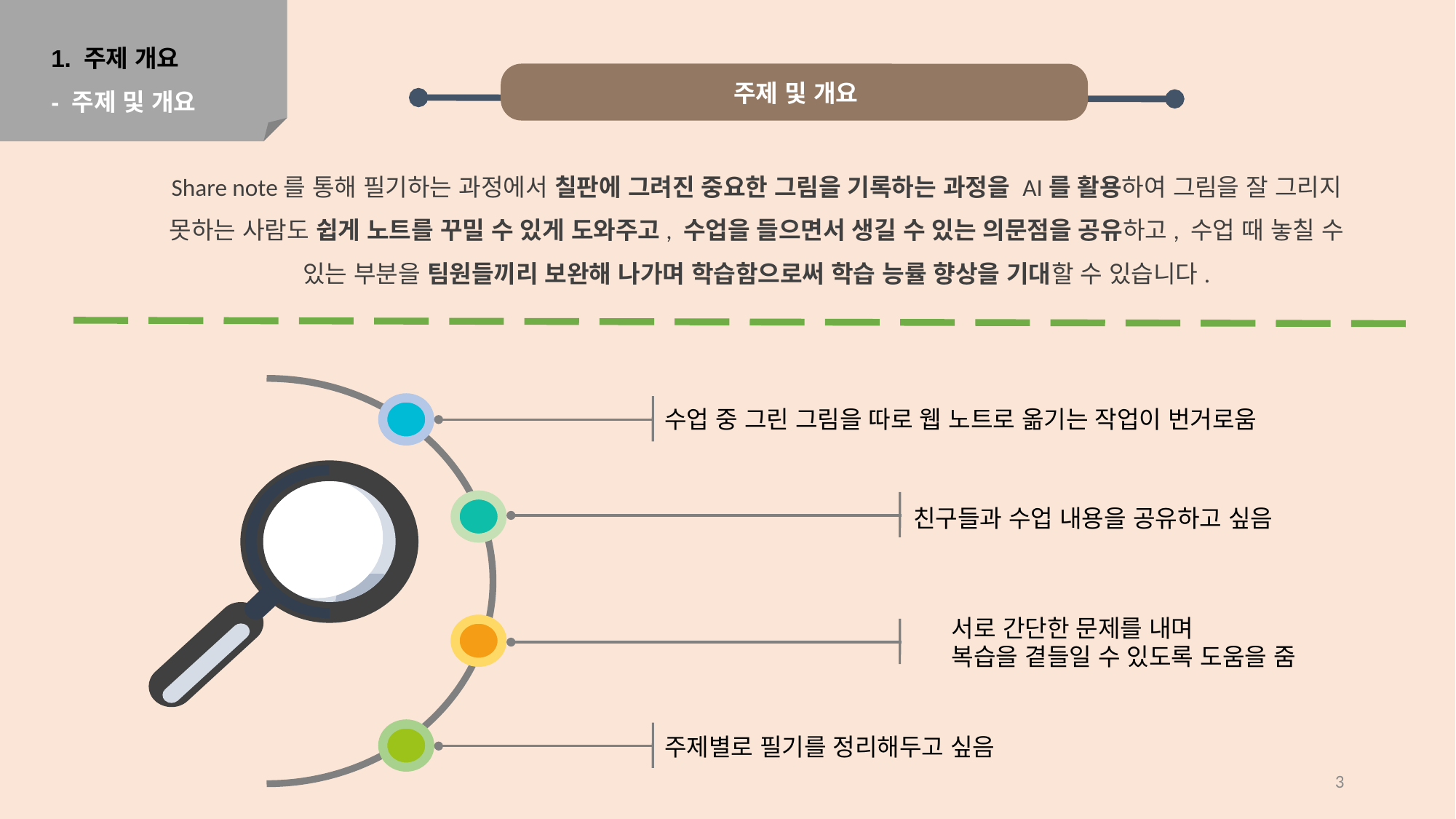

1. 주제 개요
- 주제 및 개요
주제 및 개요

Share note를 통해 필기하는 과정에서 칠판에 그려진 중요한 그림을 기록하는 과정을 AI를 활용하여 그림을 잘 그리지 못하는 사람도 쉽게 노트를 꾸밀 수 있게 도와주고, 수업을 들으면서 생길 수 있는 의문점을 공유하고, 수업 때 놓칠 수 있는 부분을 팀원들끼리 보완해 나가며 학습함으로써 학습 능률 향상을 기대할 수 있습니다.

수업 중 그린 그림을 따로 웹 노트로 옮기는 작업이 번거로움

친구들과 수업 내용을 공유하고 싶음
서로 간단한 문제를 내며
복습을 곁들일 수 있도록 도움을 줌

주제별로 필기를 정리해두고 싶음
3